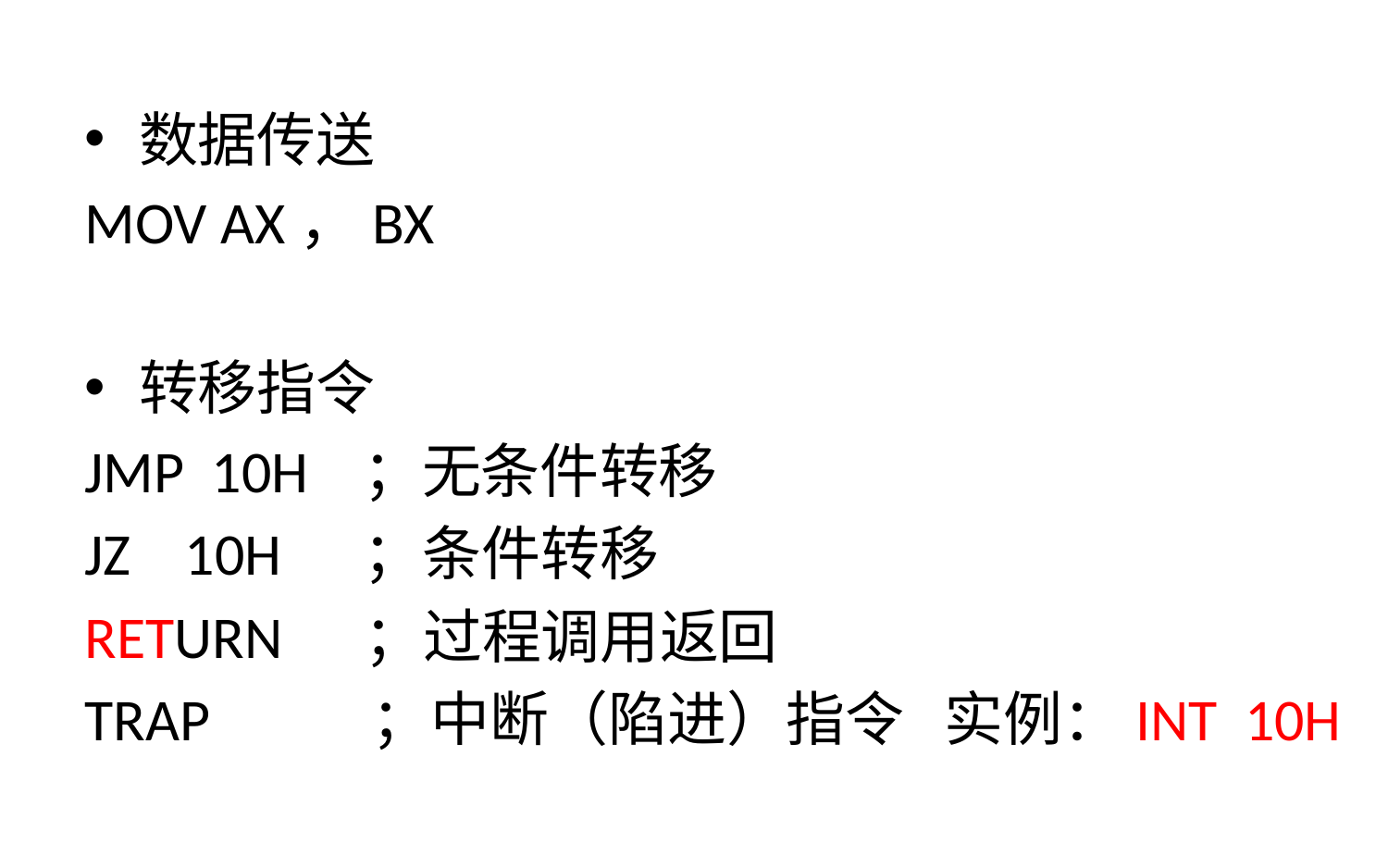

数据传送
MOV AX，BX

转移指令
JMP  10H   ；无条件转移
JZ    10H     ；条件转移
RETURN     ；过程调用返回
TRAP           ；中断（陷进）指令   实例：INT  10H